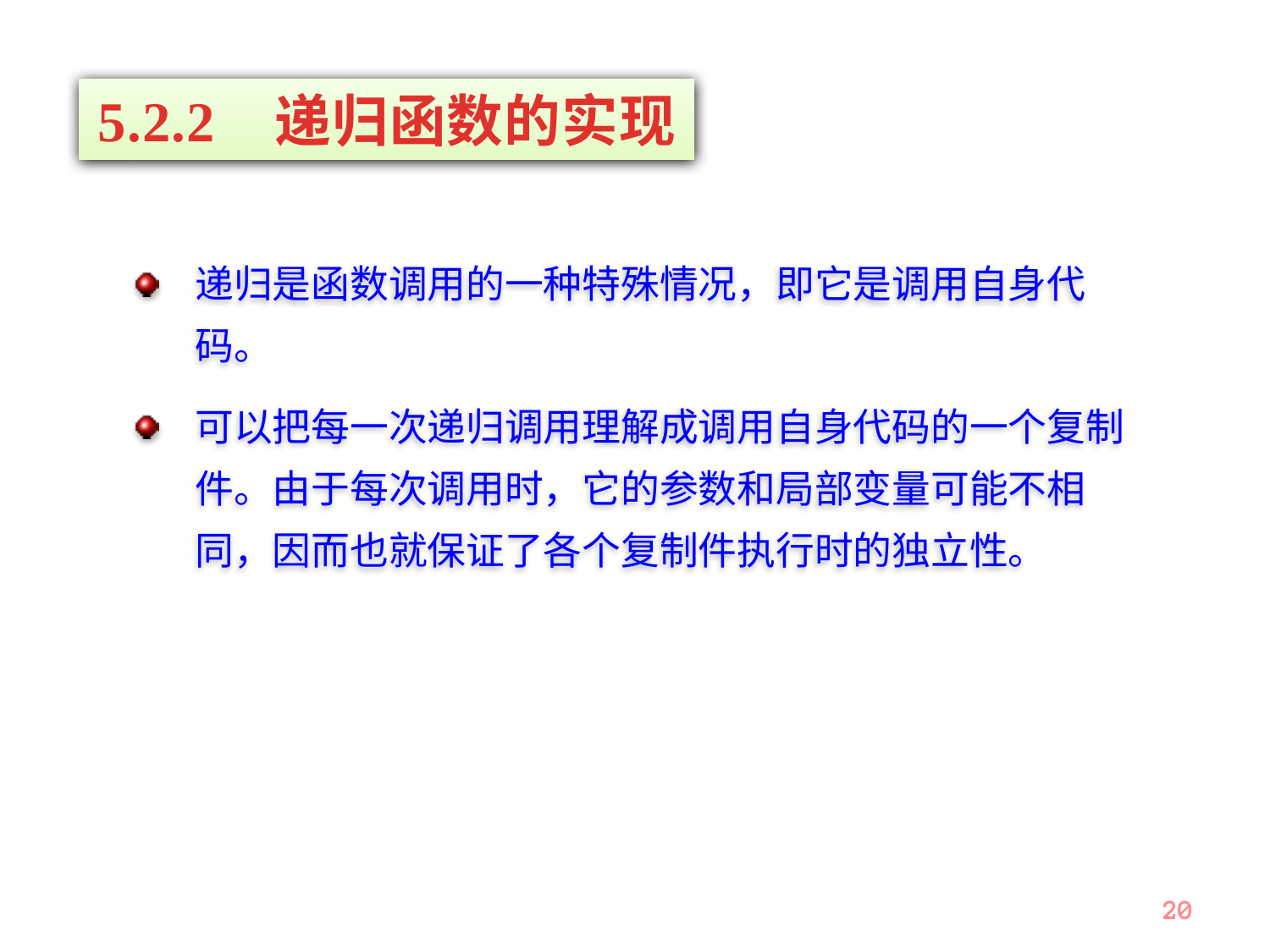

5.2.2   递归函数的实现
递归是函数调用的一种特殊情况，即它是调用自身代码。
可以把每一次递归调用理解成调用自身代码的一个复制件。由于每次调用时，它的参数和局部变量可能不相同，因而也就保证了各个复制件执行时的独立性。
20